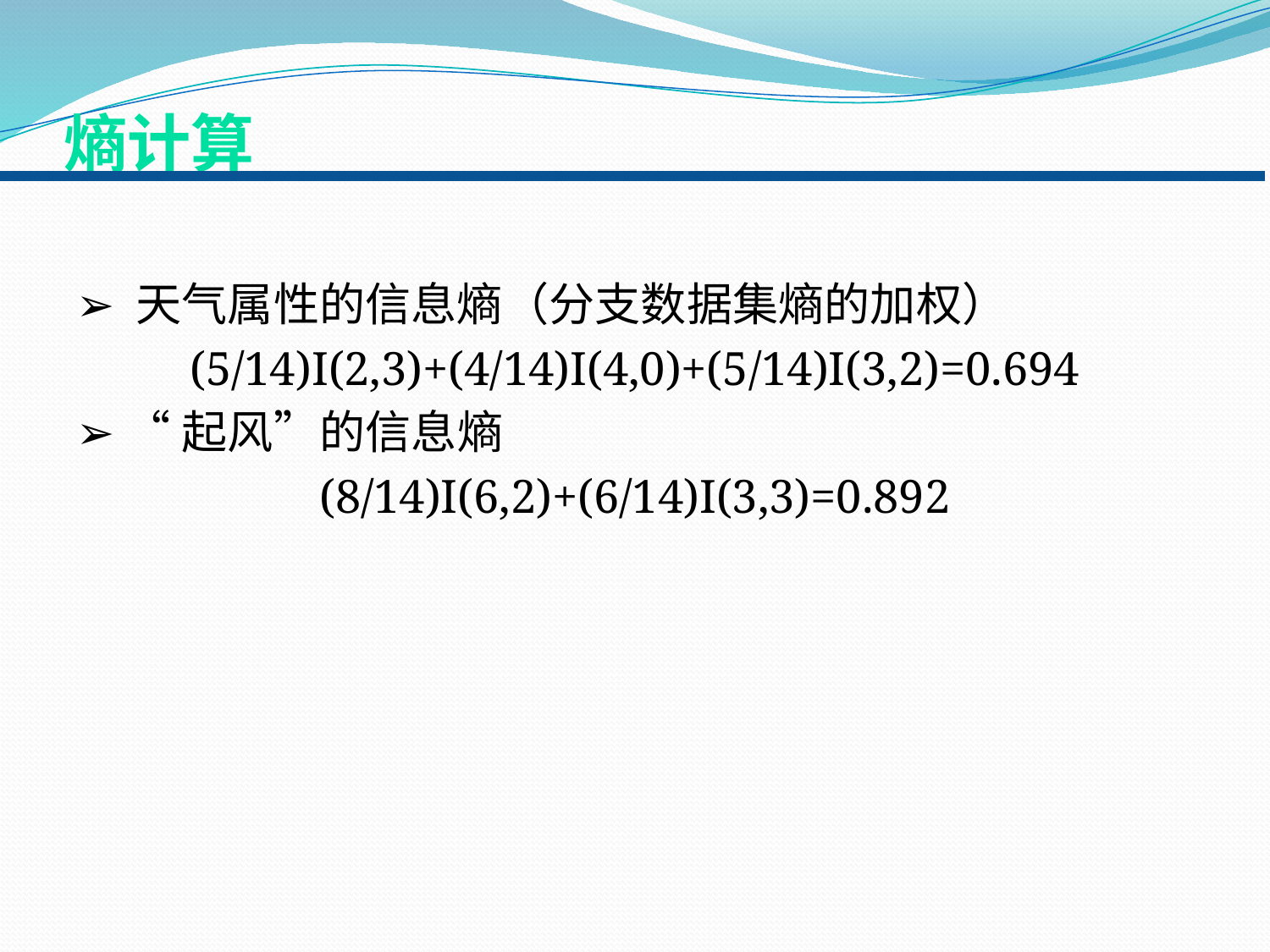

# 熵计算
➢ 天气属性的信息熵（分支数据集熵的加权）
(5/14)I(2,3)+(4/14)I(4,0)+(5/14)I(3,2)=0.694
➢ “起风”的信息熵
(8/14)I(6,2)+(6/14)I(3,3)=0.892